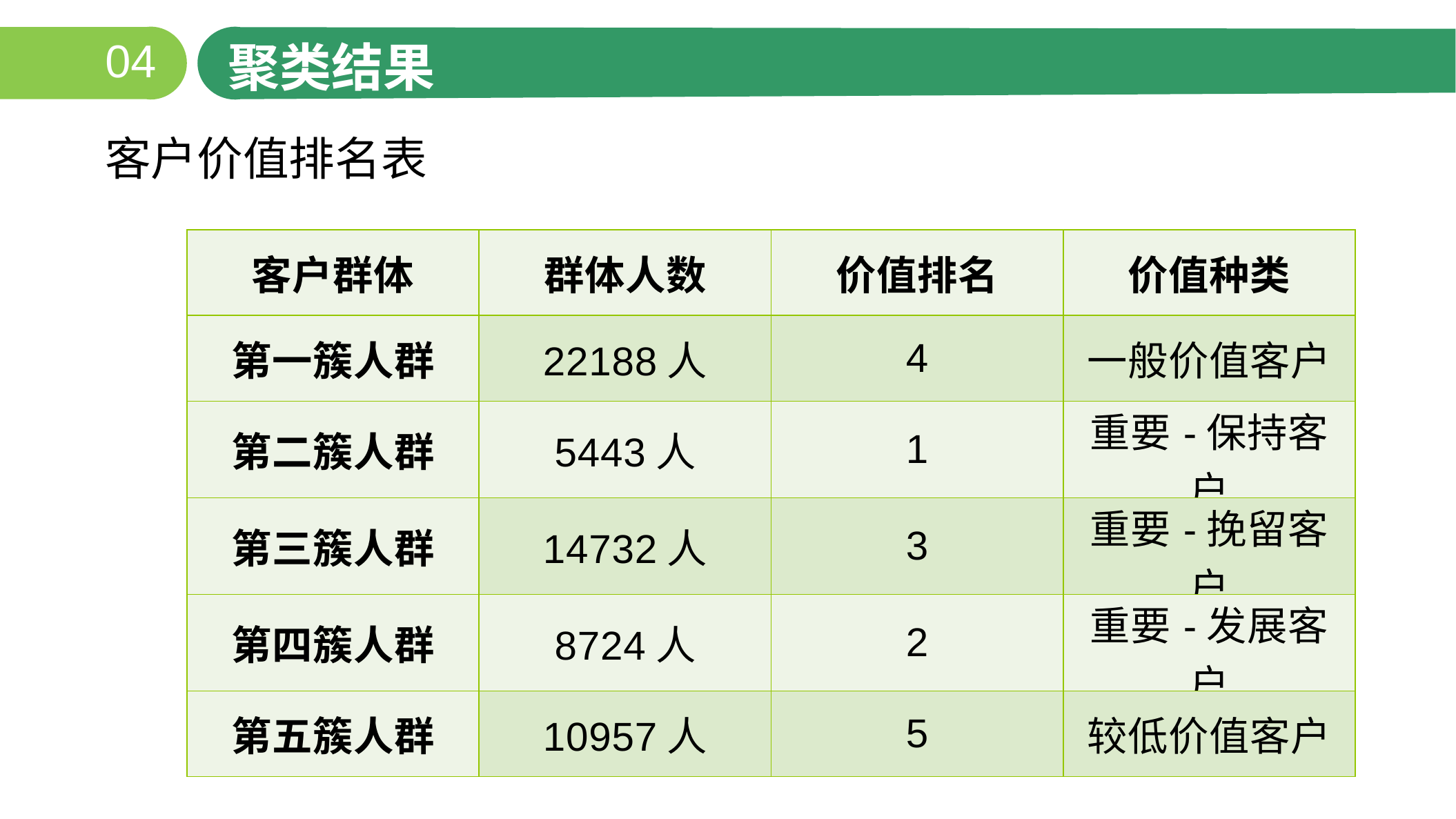

04

聚类结果
客户价值排名表
| 客户群体 | 群体人数 | 价值排名 | 价值种类 |
| --- | --- | --- | --- |
| 第一簇人群 | 22188人 | 4 | 一般价值客户 |
| 第二簇人群 | 5443人 | 1 | 重要-保持客户 |
| 第三簇人群 | 14732人 | 3 | 重要-挽留客户 |
| 第四簇人群 | 8724人 | 2 | 重要-发展客户 |
| 第五簇人群 | 10957人 | 5 | 较低价值客户 |